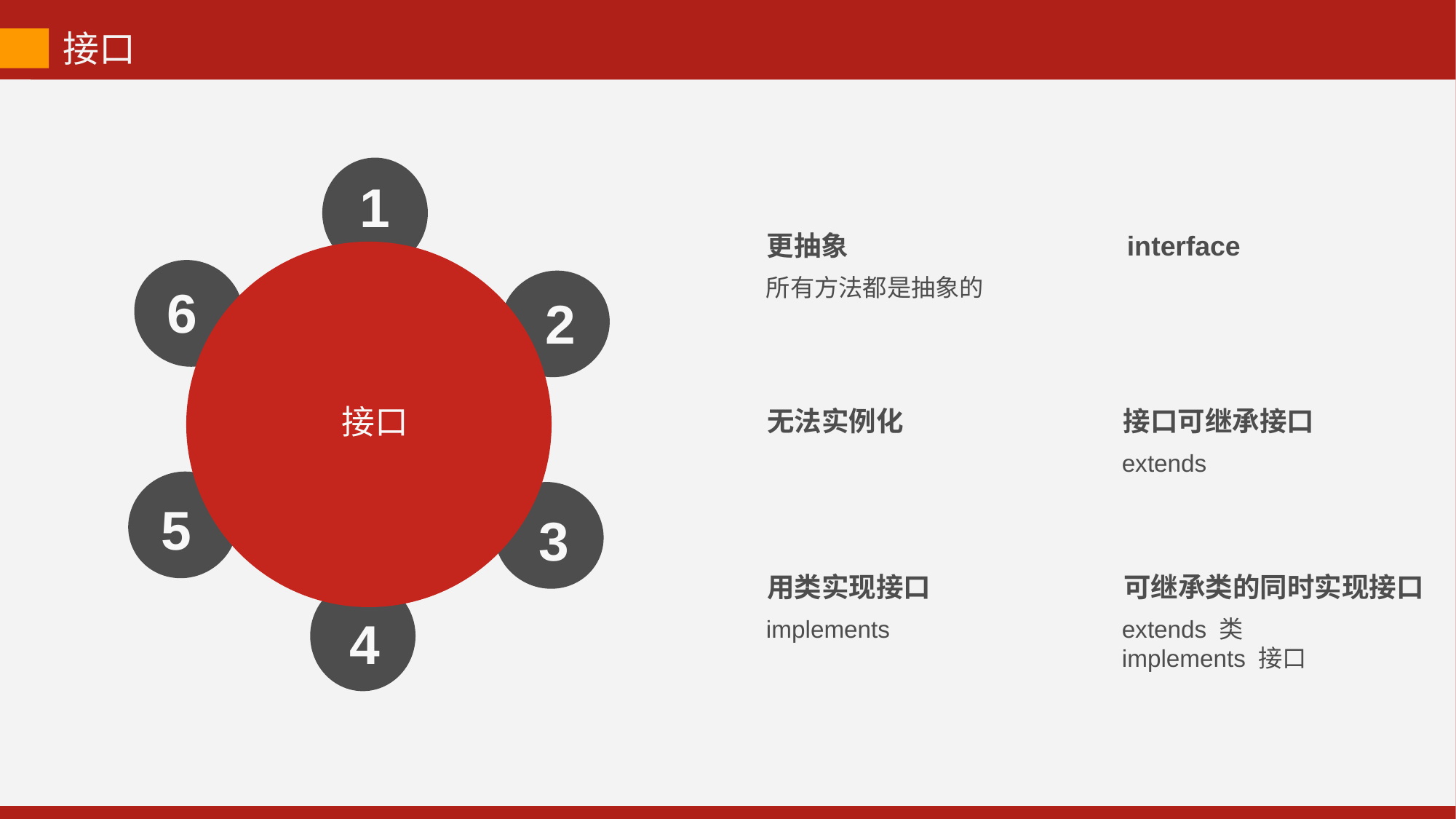

接口

1
更抽象
所有方法都是抽象的
interface

6

2
接口
无法实例化

接口可继承接口
extends

5

3
用类实现接口
implements
可继承类的同时实现接口
extends 类 implements 接口

4